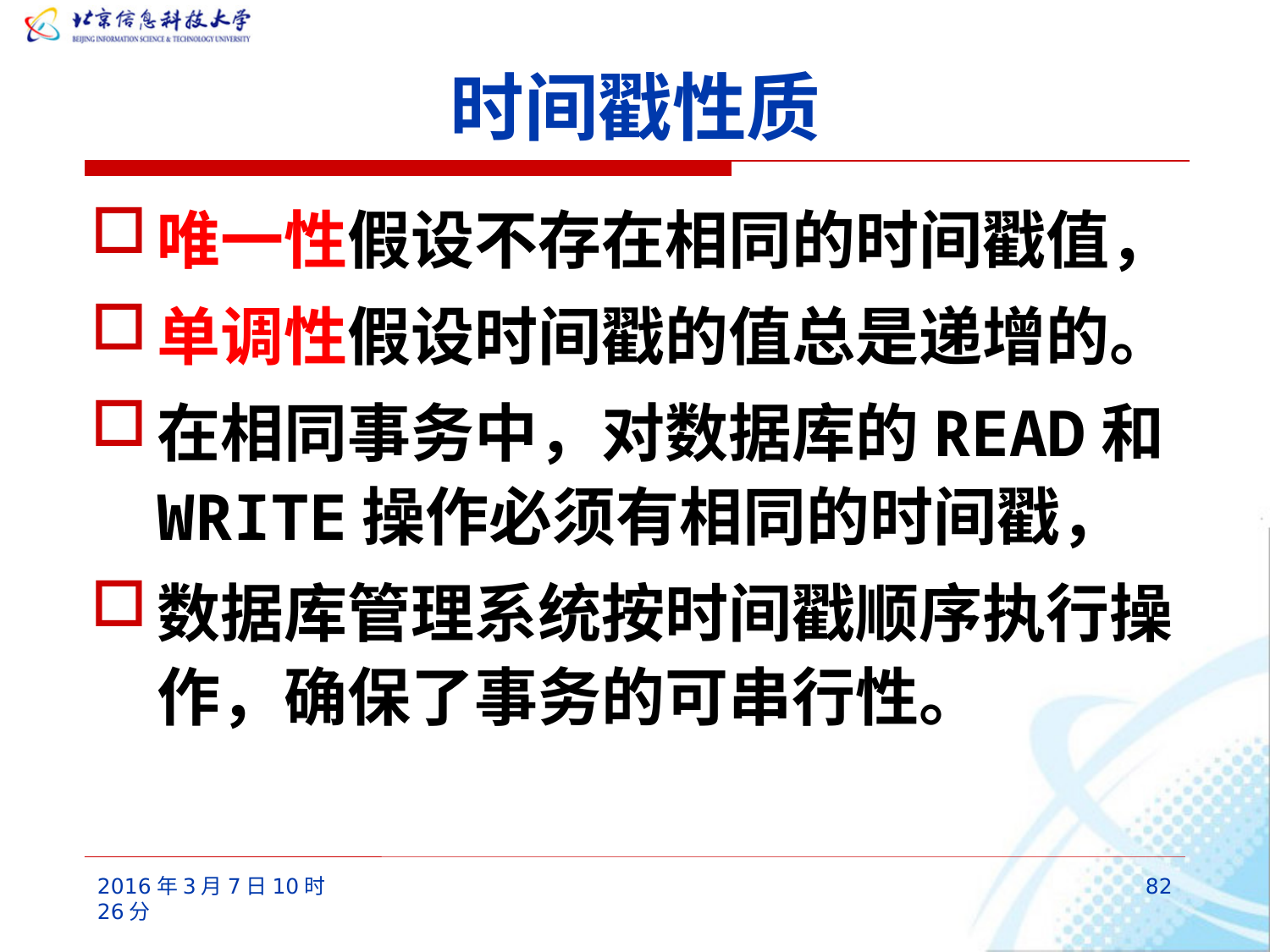

# 时间戳性质
唯一性假设不存在相同的时间戳值，
单调性假设时间戳的值总是递增的。
在相同事务中，对数据库的READ和WRITE操作必须有相同的时间戳，
数据库管理系统按时间戳顺序执行操作，确保了事务的可串行性。
2016年3月7日10时26分
82